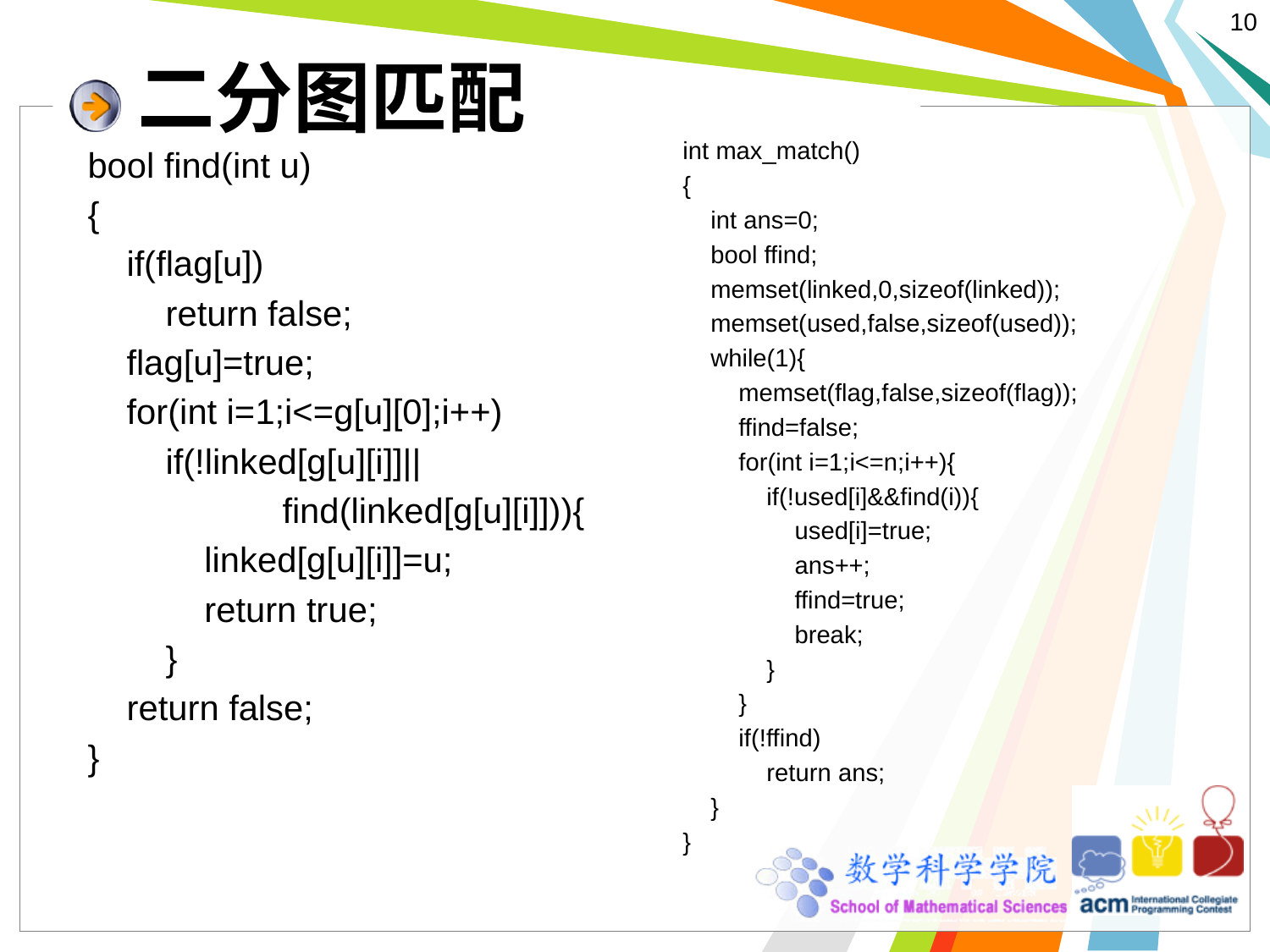

# 二分图匹配
int max_match()
{
    int ans=0;
    bool ffind;
    memset(linked,0,sizeof(linked));
    memset(used,false,sizeof(used));
    while(1){
        memset(flag,false,sizeof(flag));
        ffind=false;
        for(int i=1;i<=n;i++){
            if(!used[i]&&find(i)){
                used[i]=true;
                ans++;
                ffind=true;
                break;
            }
        }
        if(!ffind)
            return ans;
    }
}
bool find(int u)
{
    if(flag[u])
        return false;
    flag[u]=true;
    for(int i=1;i<=g[u][0];i++)
        if(!linked[g[u][i]]||
                    find(linked[g[u][i]])){
            linked[g[u][i]]=u;
            return true;
        }
    return false;
}